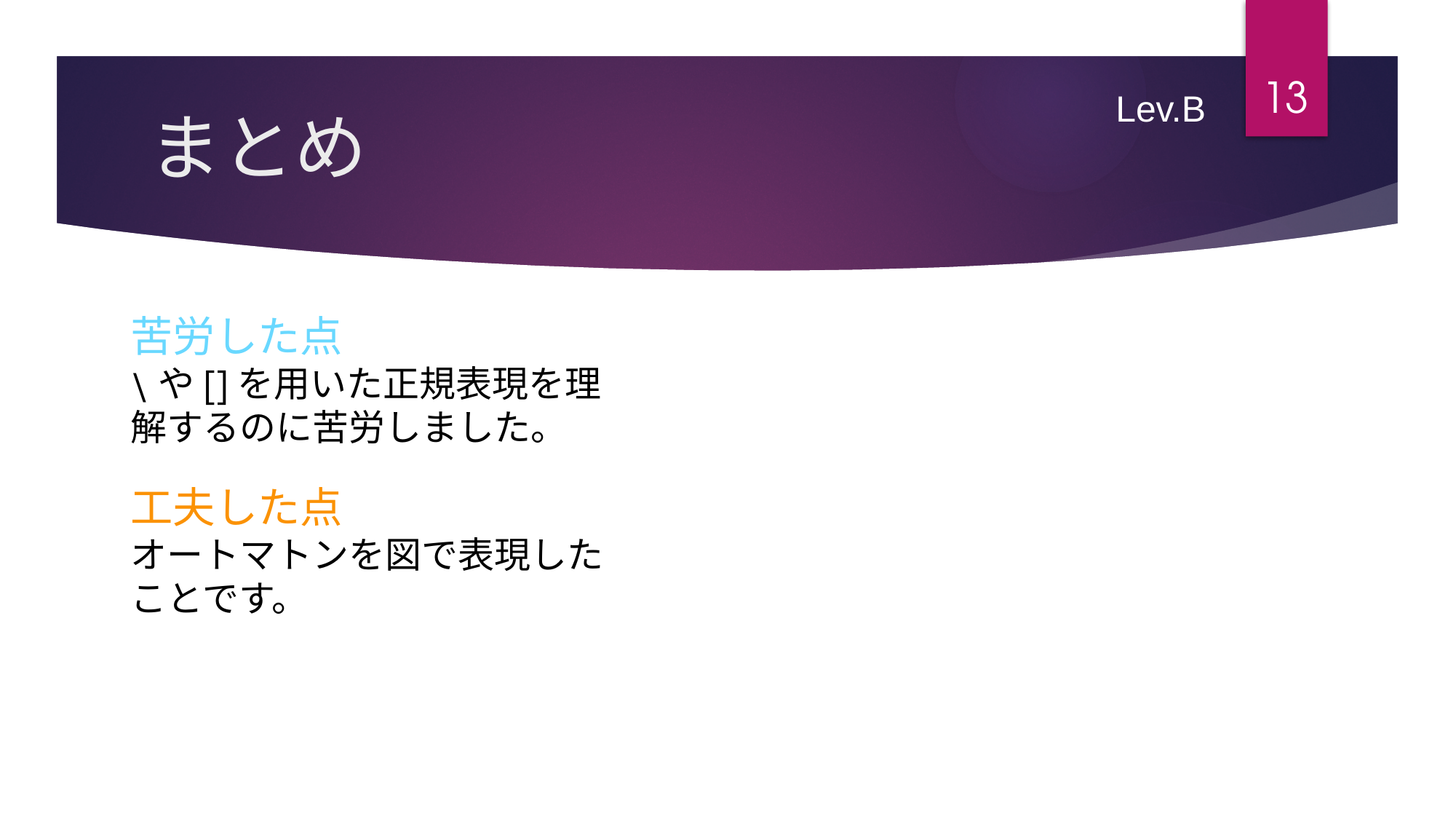

13
Lev.B
# まとめ
苦労した点
\や[]を用いた正規表現を理解するのに苦労しました。

工夫した点
オートマトンを図で表現したことです。